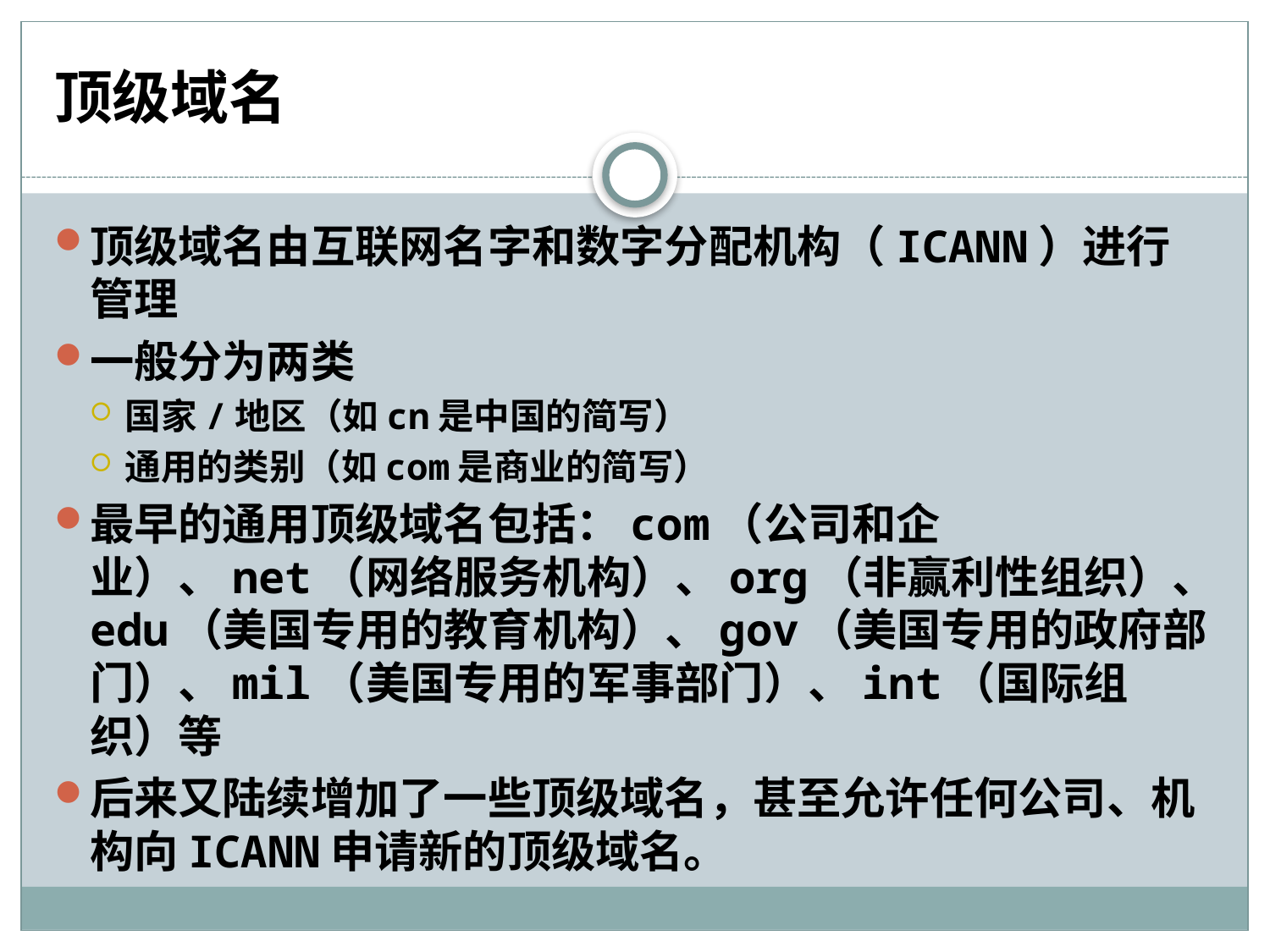

# 顶级域名
顶级域名由互联网名字和数字分配机构（ICANN）进行管理
一般分为两类
国家/地区（如cn是中国的简写）
通用的类别（如com是商业的简写）
最早的通用顶级域名包括：com（公司和企业）、net（网络服务机构）、org（非赢利性组织）、edu（美国专用的教育机构）、gov（美国专用的政府部门）、mil（美国专用的军事部门）、int（国际组织）等
后来又陆续增加了一些顶级域名，甚至允许任何公司、机构向ICANN申请新的顶级域名。